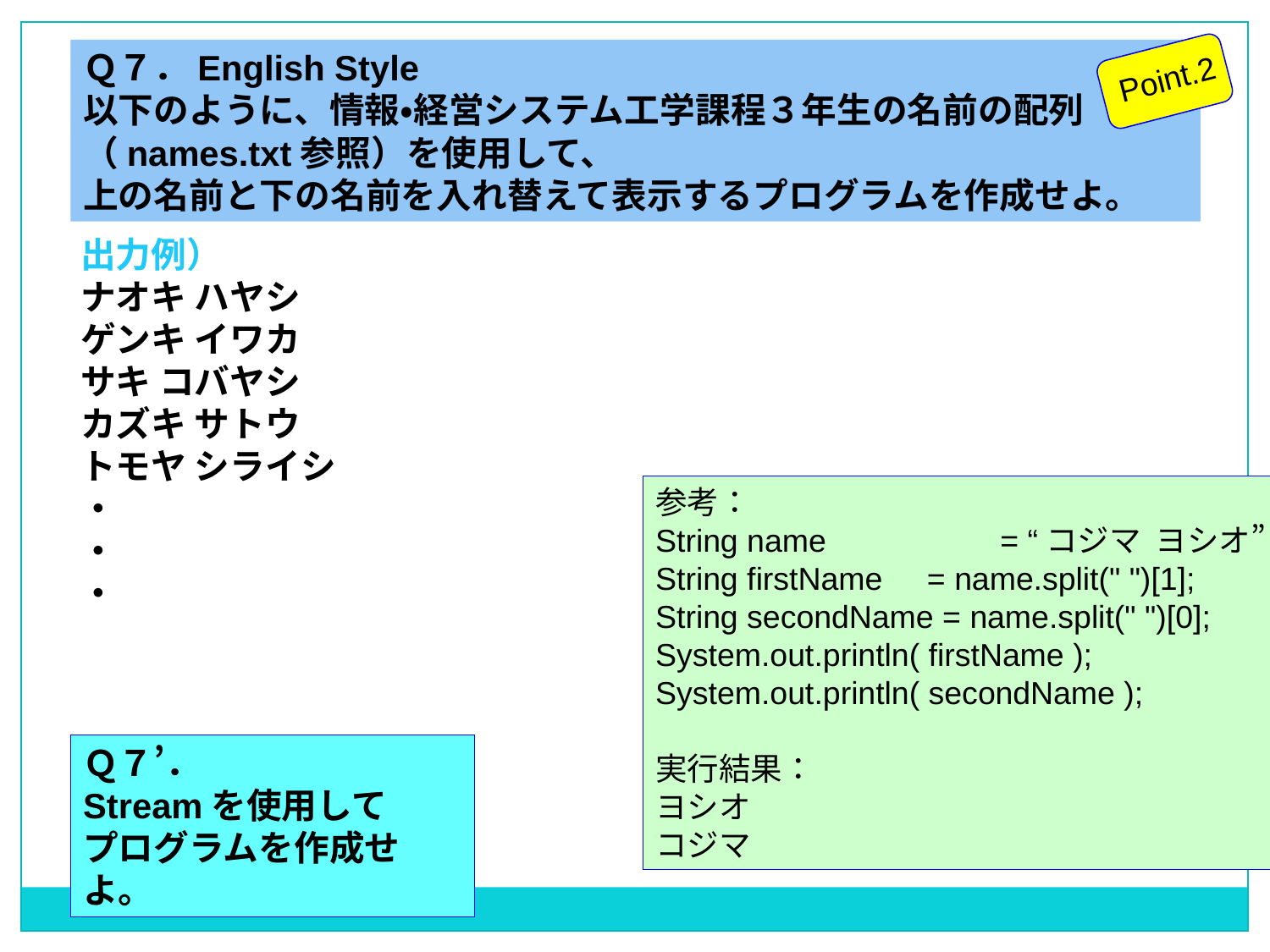

Ｑ７．English Style
以下のように、情報・経営システム工学課程３年生の名前の配列
（names.txt参照）を使用して、
上の名前と下の名前を入れ替えて表示するプログラムを作成せよ。

Point.2
出力例）
ナオキ ハヤシ
ゲンキ イワカ
サキ コバヤシ
カズキ サトウ
トモヤ シライシ
・
・
・
参考：
String name　　　　　= “コジマ  ヨシオ”;
String firstName     = name.split(" ")[1];
String secondName = name.split(" ")[0];
System.out.println( firstName );
System.out.println( secondName );

実行結果：
ヨシオ
コジマ
Ｑ７’．
Streamを使用して
プログラムを作成せよ。